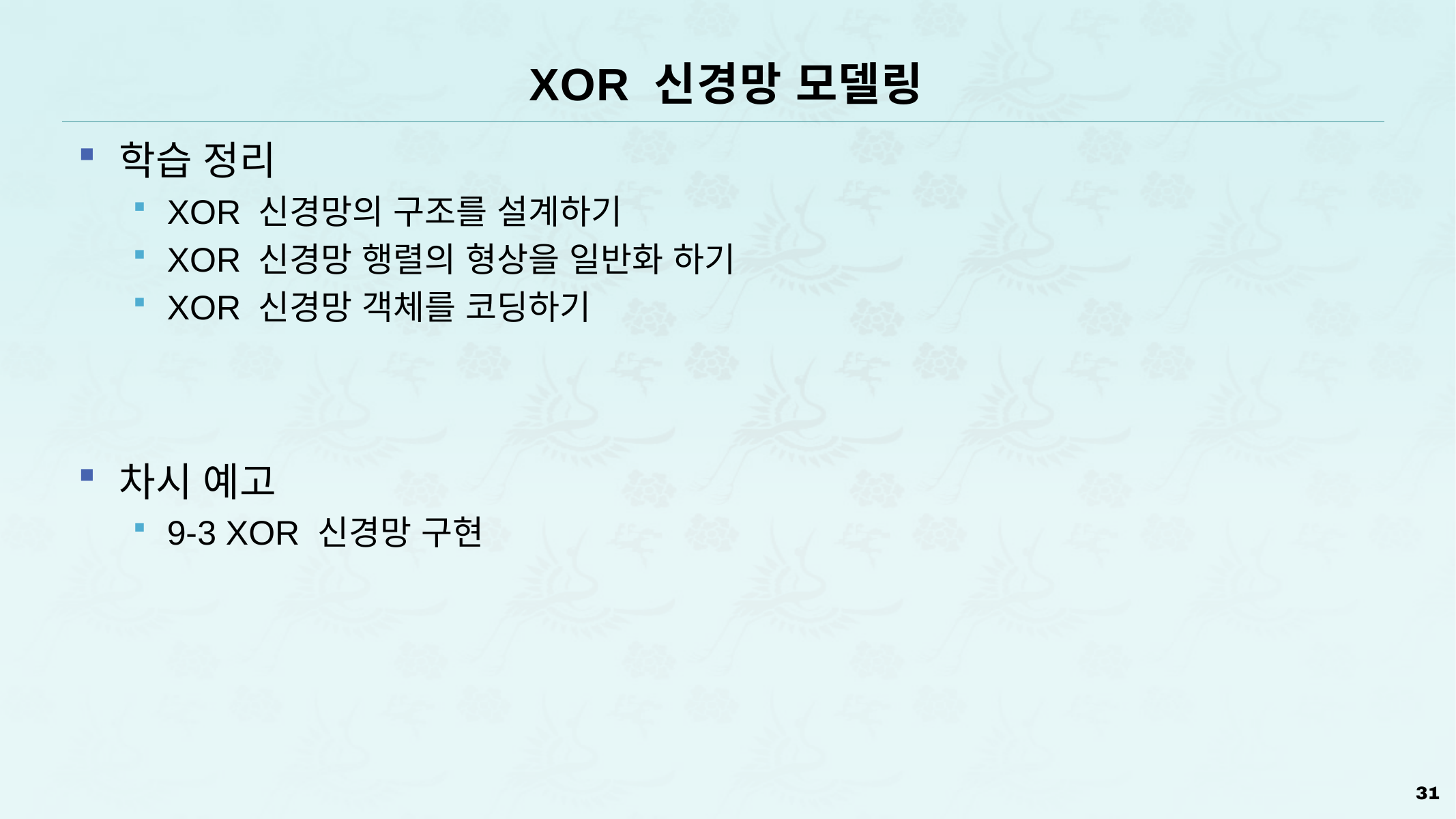

# XOR 신경망 모델링
학습 정리
XOR 신경망의 구조를 설계하기
XOR 신경망 행렬의 형상을 일반화 하기
XOR 신경망 객체를 코딩하기

차시 예고
9-3 XOR 신경망 구현

31